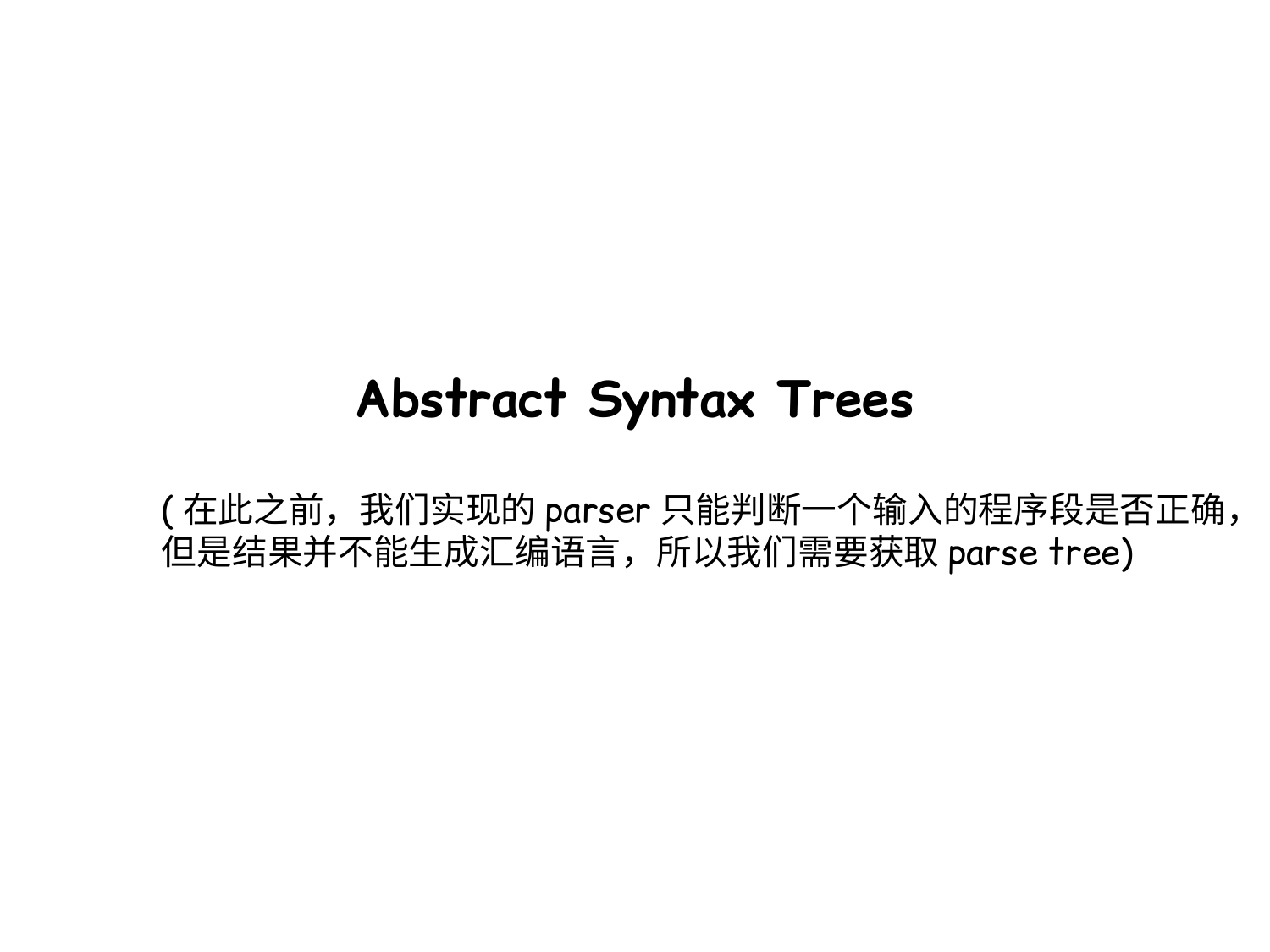

# Abstract Syntax Trees
(在此之前，我们实现的parser只能判断一个输入的程序段是否正确，
但是结果并不能生成汇编语言，所以我们需要获取parse tree)

29